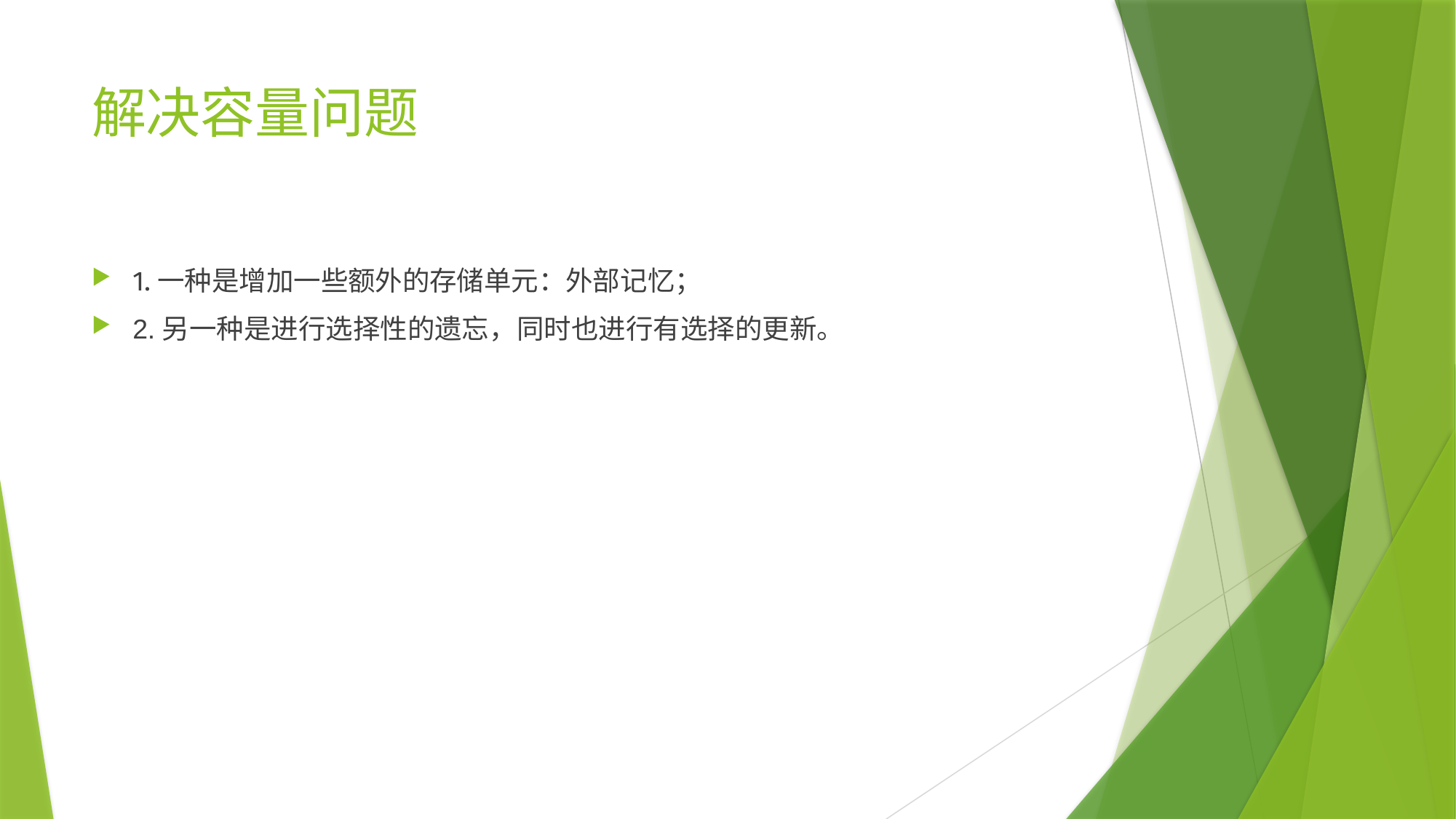

# 解决容量问题
1.一种是增加一些额外的存储单元：外部记忆；
2.另一种是进行选择性的遗忘，同时也进行有选择的更新。